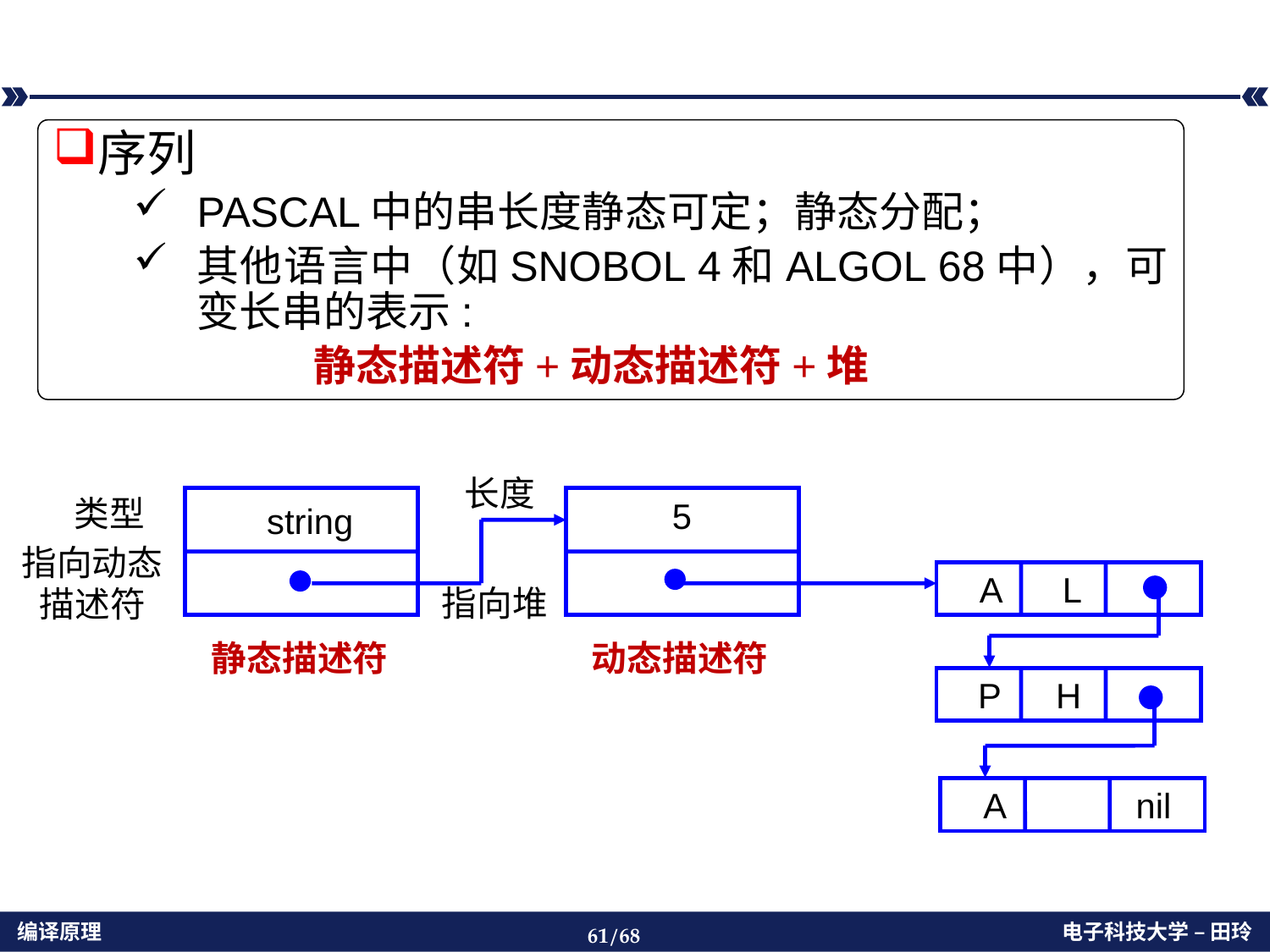

#
序列
PASCAL中的串长度静态可定；静态分配；
其他语言中（如SNOBOL 4和ALGOL 68中），可变长串的表示:
静态描述符+动态描述符+堆
长度
类型
5

string

指向动态描述符
A
L

指向堆

静态描述符
动态描述符
P
H

A
nil